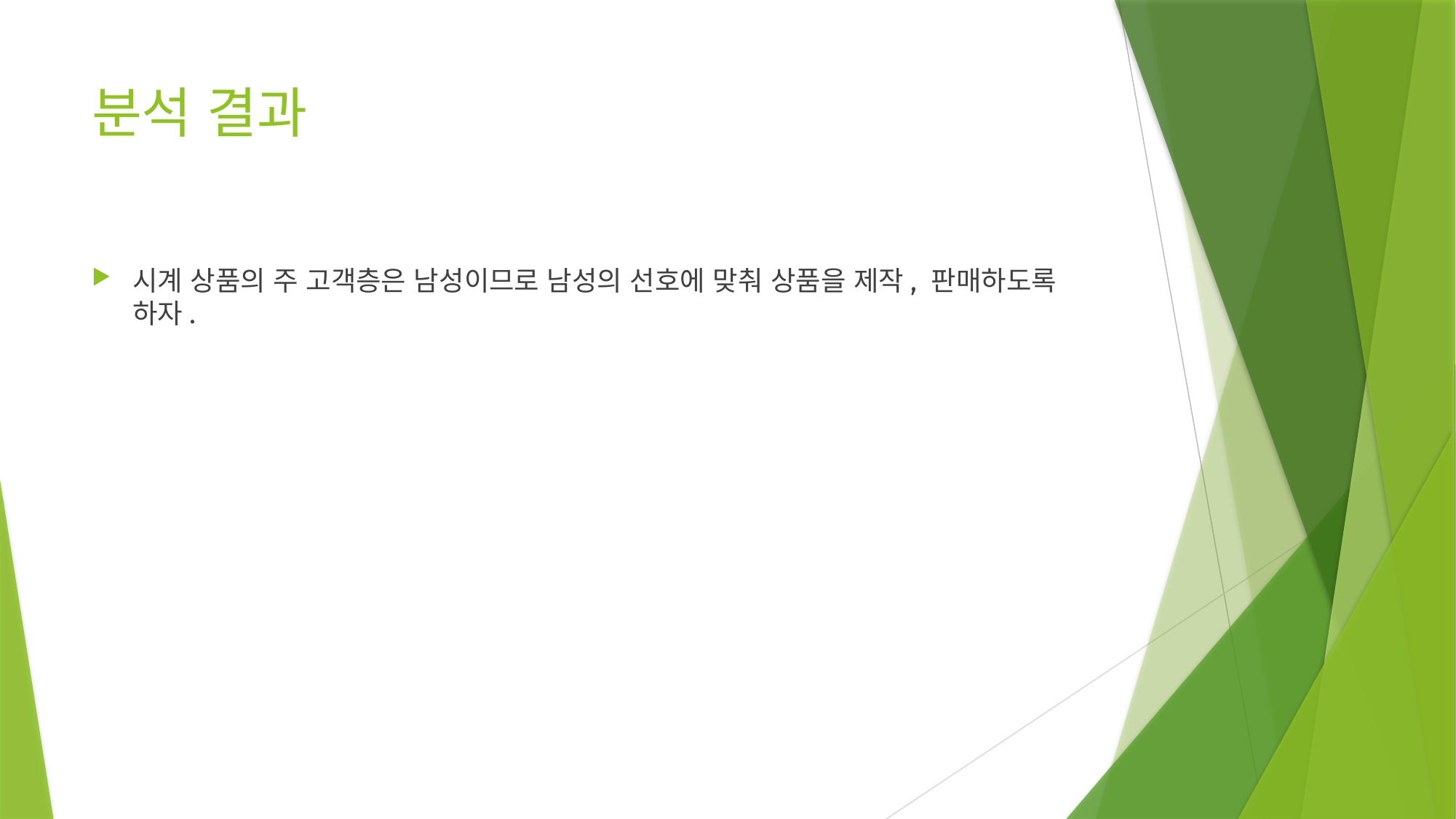

# 분석 결과
시계 상품의 주 고객층은 남성이므로 남성의 선호에 맞춰 상품을 제작, 판매하도록 하자.